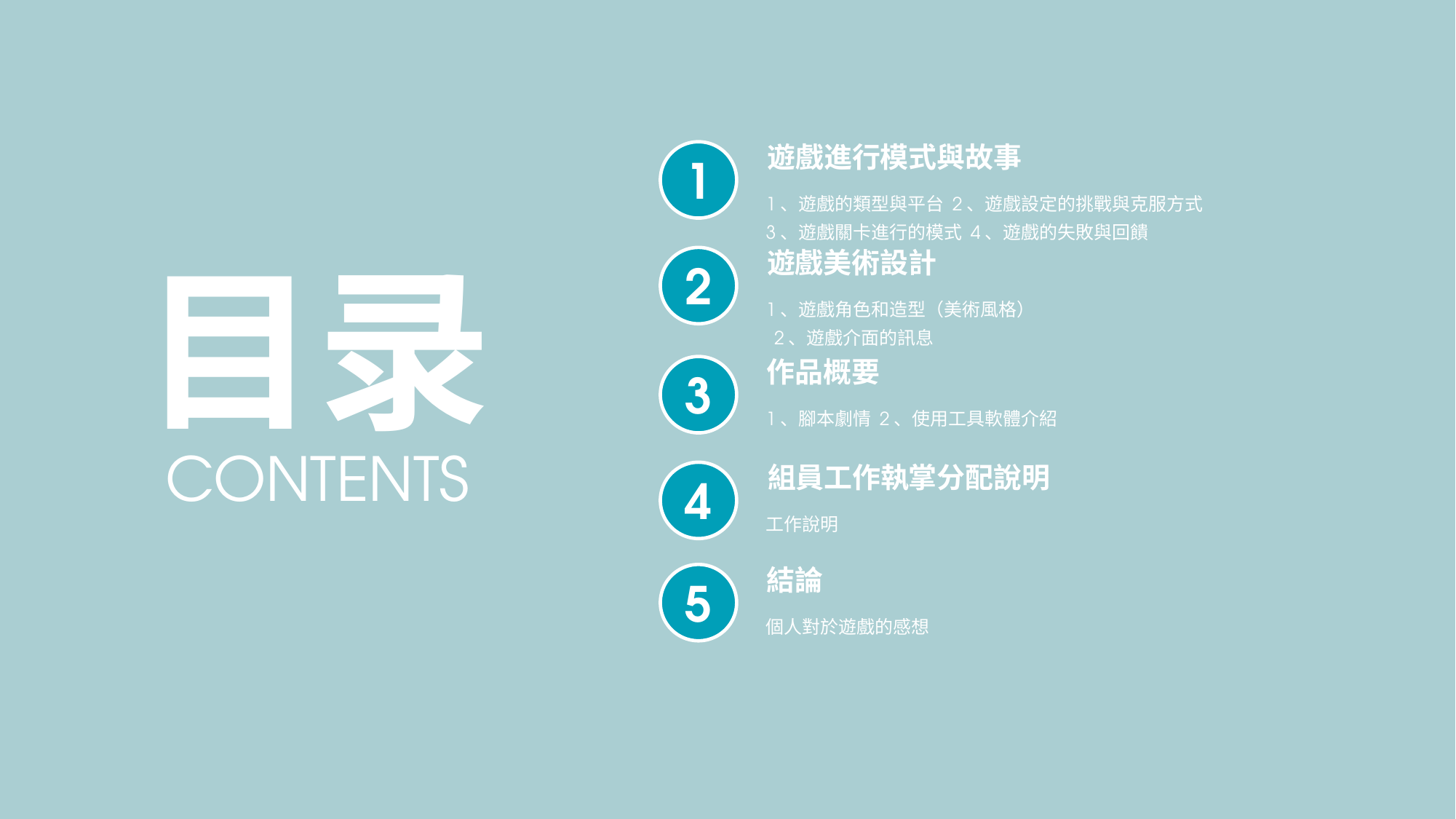

遊戲進行模式與故事
1
1、遊戲的類型與平台 2、遊戲設定的挑戰與克服方式 3、遊戲關卡進行的模式 4、遊戲的失敗與回饋
目录
遊戲美術設計
2
1、遊戲角色和造型（美術風格）
 2、遊戲介面的訊息
作品概要
3
1、腳本劇情 2、使用工具軟體介紹
CONTENTS
組員工作執掌分配說明
4
工作說明
結論
5
個人對於遊戲的感想